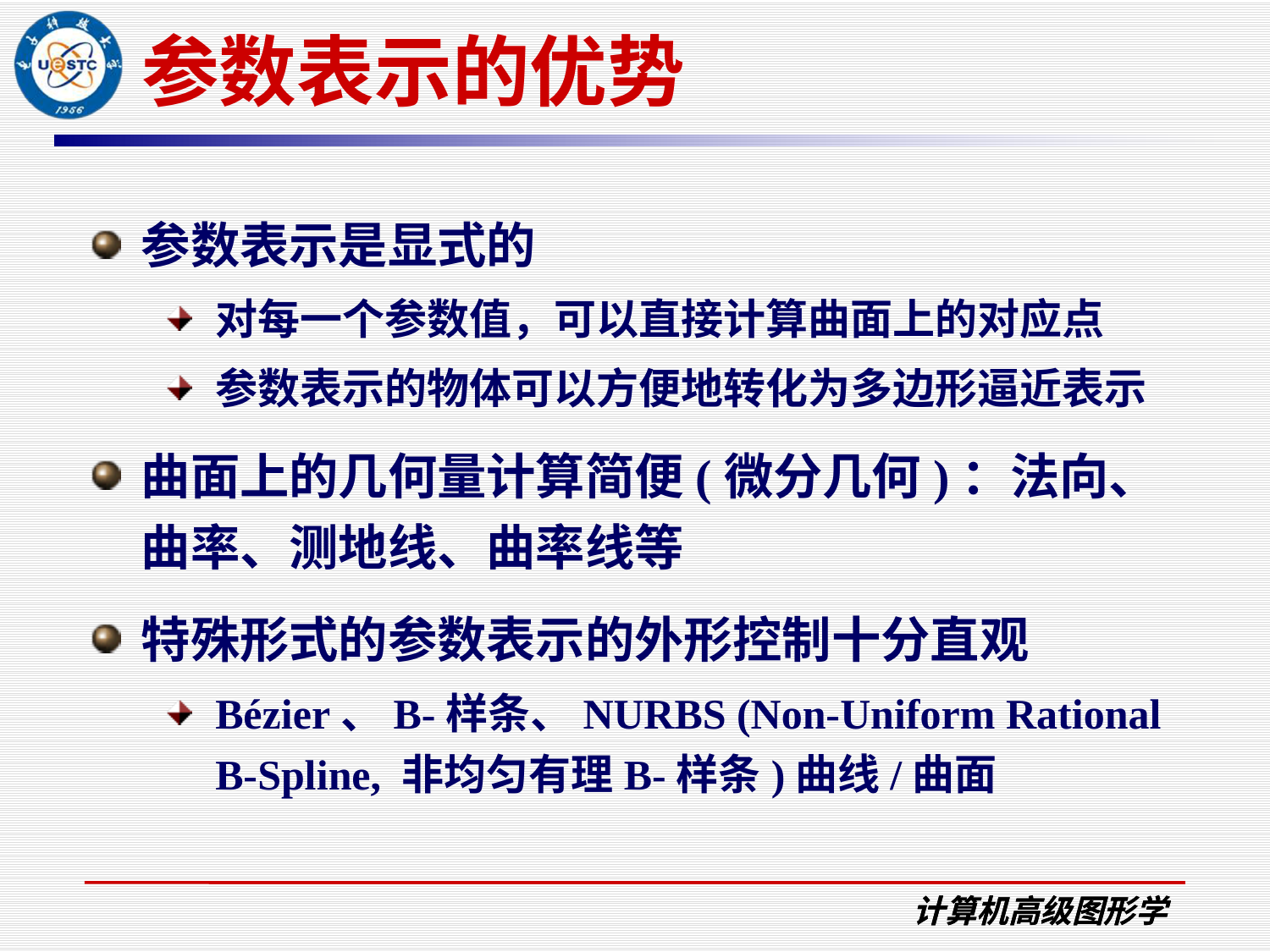

# 参数表示的优势
参数表示是显式的
对每一个参数值，可以直接计算曲面上的对应点
参数表示的物体可以方便地转化为多边形逼近表示
曲面上的几何量计算简便(微分几何)：法向、曲率、测地线、曲率线等
特殊形式的参数表示的外形控制十分直观
Bézier、B-样条、NURBS (Non-Uniform Rational B-Spline, 非均匀有理B-样条)曲线/曲面